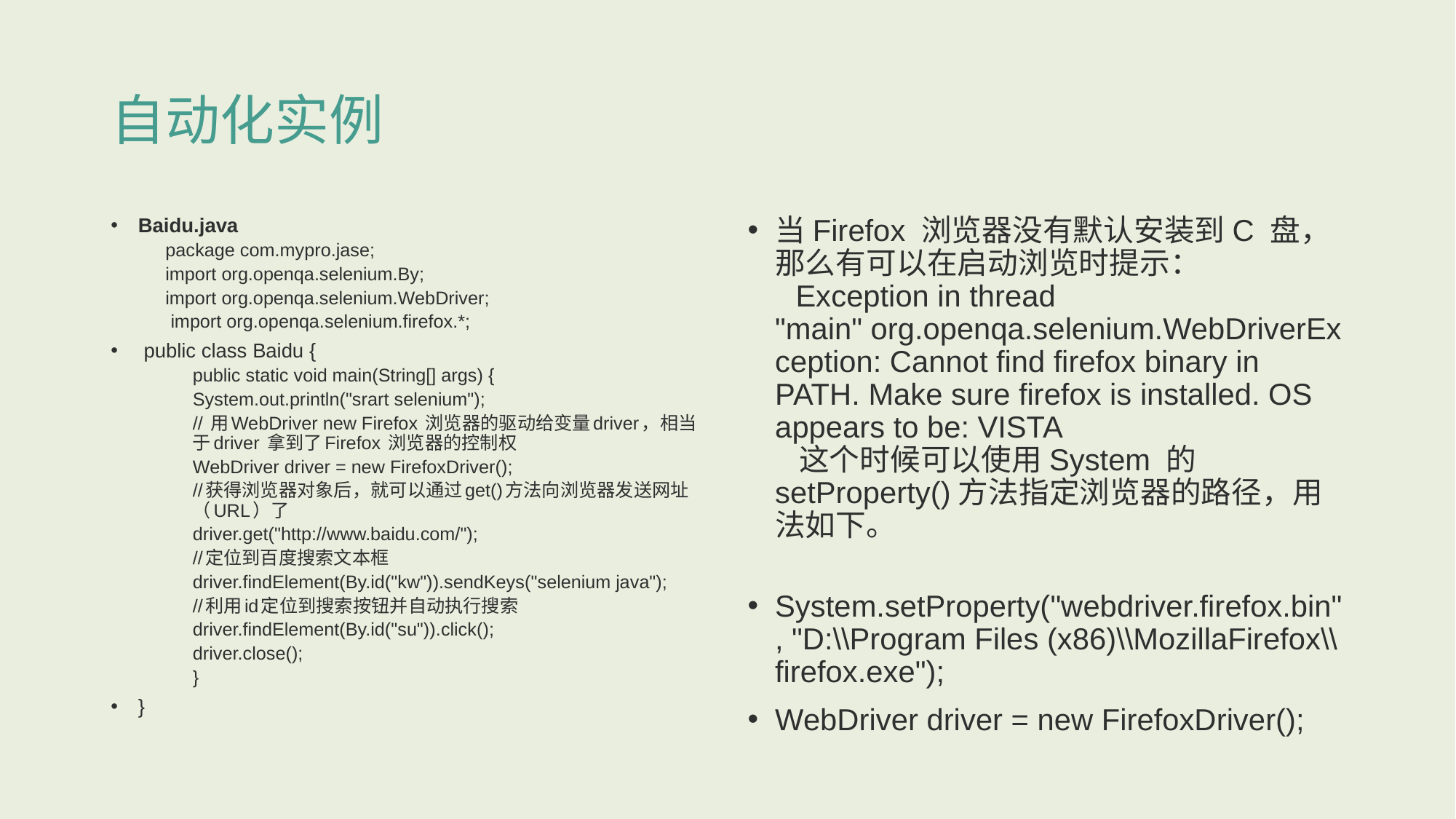

自动化实例
Baidu.java
package com.mypro.jase;
import org.openqa.selenium.By;
import org.openqa.selenium.WebDriver;
 import org.openqa.selenium.firefox.*;
 public class Baidu {
	public static void main(String[] args) {
	System.out.println("srart selenium");
	// 用WebDriver new Firefox 浏览器的驱动给变量driver，相当于driver 拿到了Firefox 浏览器的控制权
	WebDriver driver = new FirefoxDriver();
	//获得浏览器对象后，就可以通过get()方法向浏览器发送网址（URL）了
	driver.get("http://www.baidu.com/");
	//定位到百度搜索文本框
	driver.findElement(By.id("kw")).sendKeys("selenium java");
	//利用id定位到搜索按钮并自动执行搜索
	driver.findElement(By.id("su")).click();
	driver.close();
	}
}
当Firefox 浏览器没有默认安装到C 盘，那么有可以在启动浏览时提示：
  Exception in thread "main" org.openqa.selenium.WebDriverException: Cannot find firefox binary in PATH. Make sure firefox is installed. OS appears to be: VISTA
  这个时候可以使用System 的setProperty()方法指定浏览器的路径，用法如下。
System.setProperty("webdriver.firefox.bin", "D:\\Program Files (x86)\\MozillaFirefox\\firefox.exe");
WebDriver driver = new FirefoxDriver();